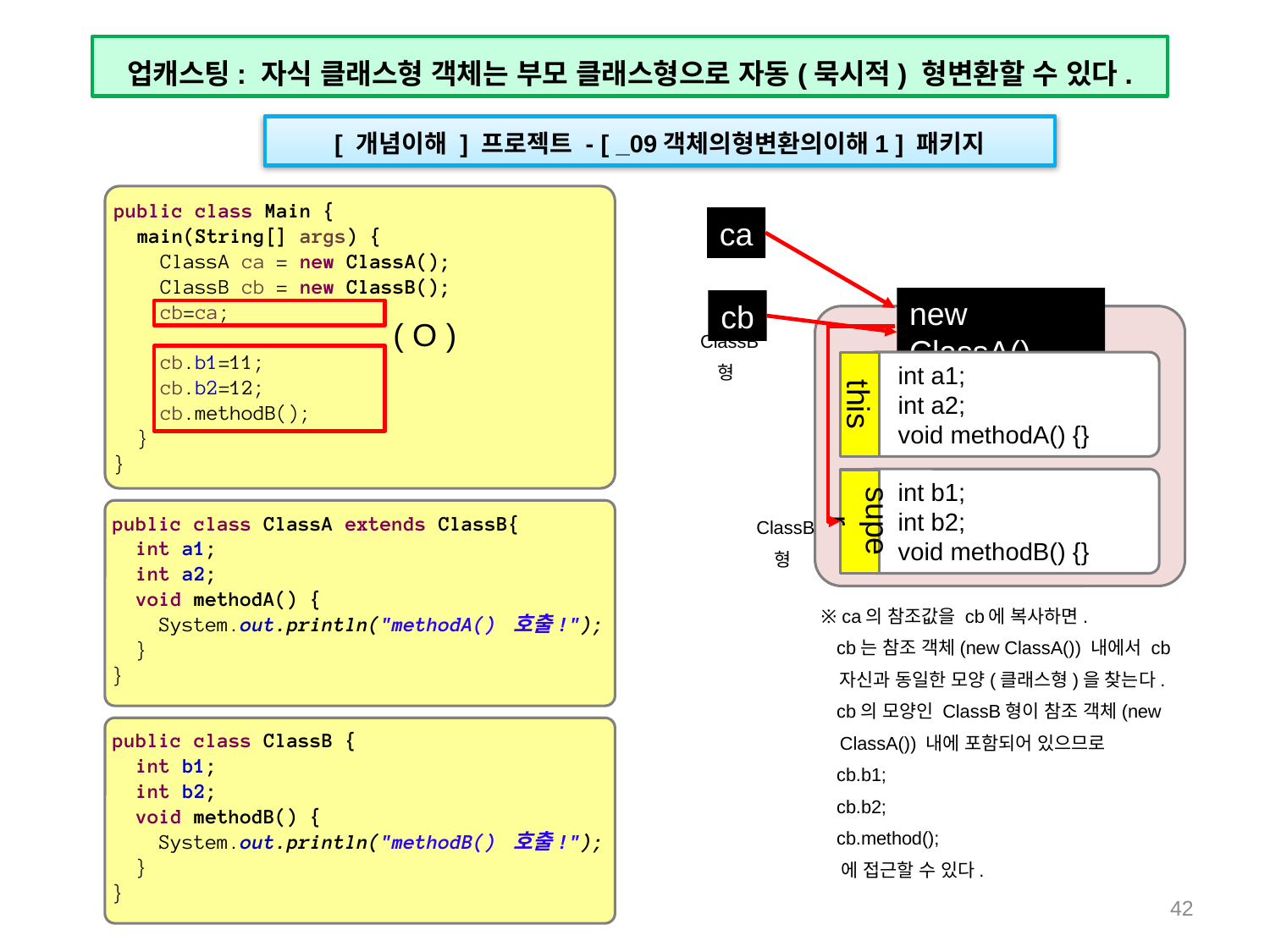

업캐스팅: 자식 클래스형 객체는 부모 클래스형으로 자동(묵시적) 형변환할 수 있다.
[ 개념이해 ] 프로젝트 - [ _09객체의형변환의이해1 ] 패키지
public class Main {
  main(String[] args) {
    ClassA ca = new ClassA();
    ClassB cb = new ClassB();
    cb=ca;

    cb.b1=11;
    cb.b2=12;
    cb.methodB();
  }
}
ca
new ClassA()
cb

( O )
ClassB형

int a1;
int a2;
void methodA() {}
this
int b1;
int b2;
void methodB() {}
super
public class ClassA extends ClassB{
  int a1;
  int a2;
  void methodA() {
    System.out.println("methodA() 호출!");
  }
}
ClassB형
※ ca의 참조값을 cb에 복사하면.
   cb는 참조 객체(new ClassA()) 내에서 cb 자신과 동일한 모양(클래스형)을 찾는다.
   cb의 모양인 ClassB형이 참조 객체(new ClassA()) 내에 포함되어 있으므로
   cb.b1;
   cb.b2;
   cb.method();
   에 접근할 수 있다.
public class ClassB {
  int b1;
  int b2;
  void methodB() {
    System.out.println("methodB() 호출!");
  }
}
42